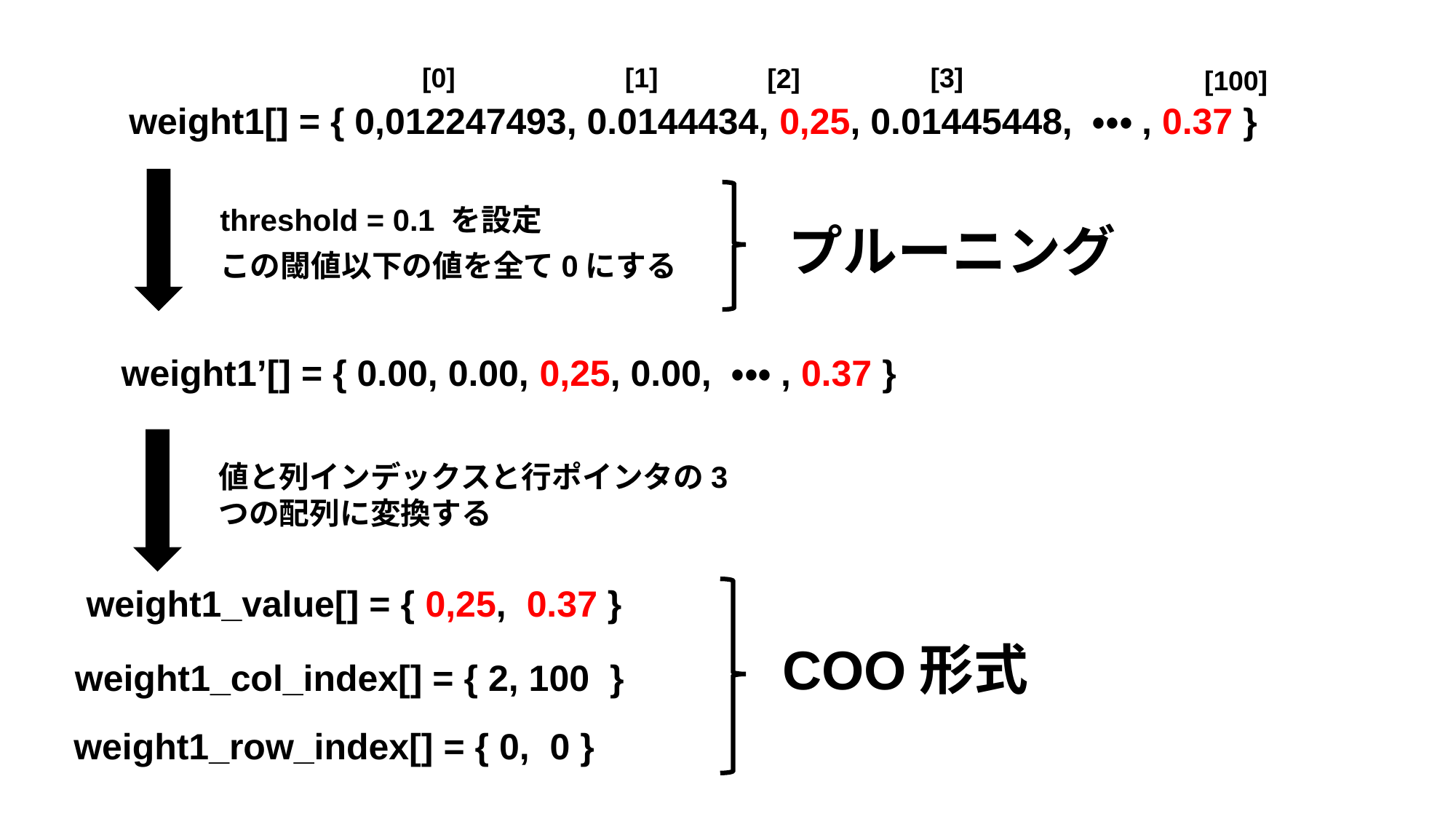

[0]
[1]
[3]
[2]
[100]
weight1[] = { 0,012247493, 0.0144434, 0,25, 0.01445448, ・・・, 0.37 }

threshold = 0.1 を設定
プルーニング
この閾値以下の値を全て0にする
weight1’[] = { 0.00, 0.00, 0,25, 0.00, ・・・, 0.37 }

値と列インデックスと行ポインタの3つの配列に変換する
weight1_value[] = { 0,25,  0.37 }

COO形式
weight1_col_index[] = { 2, 100  }
weight1_row_index[] = { 0,  0 }